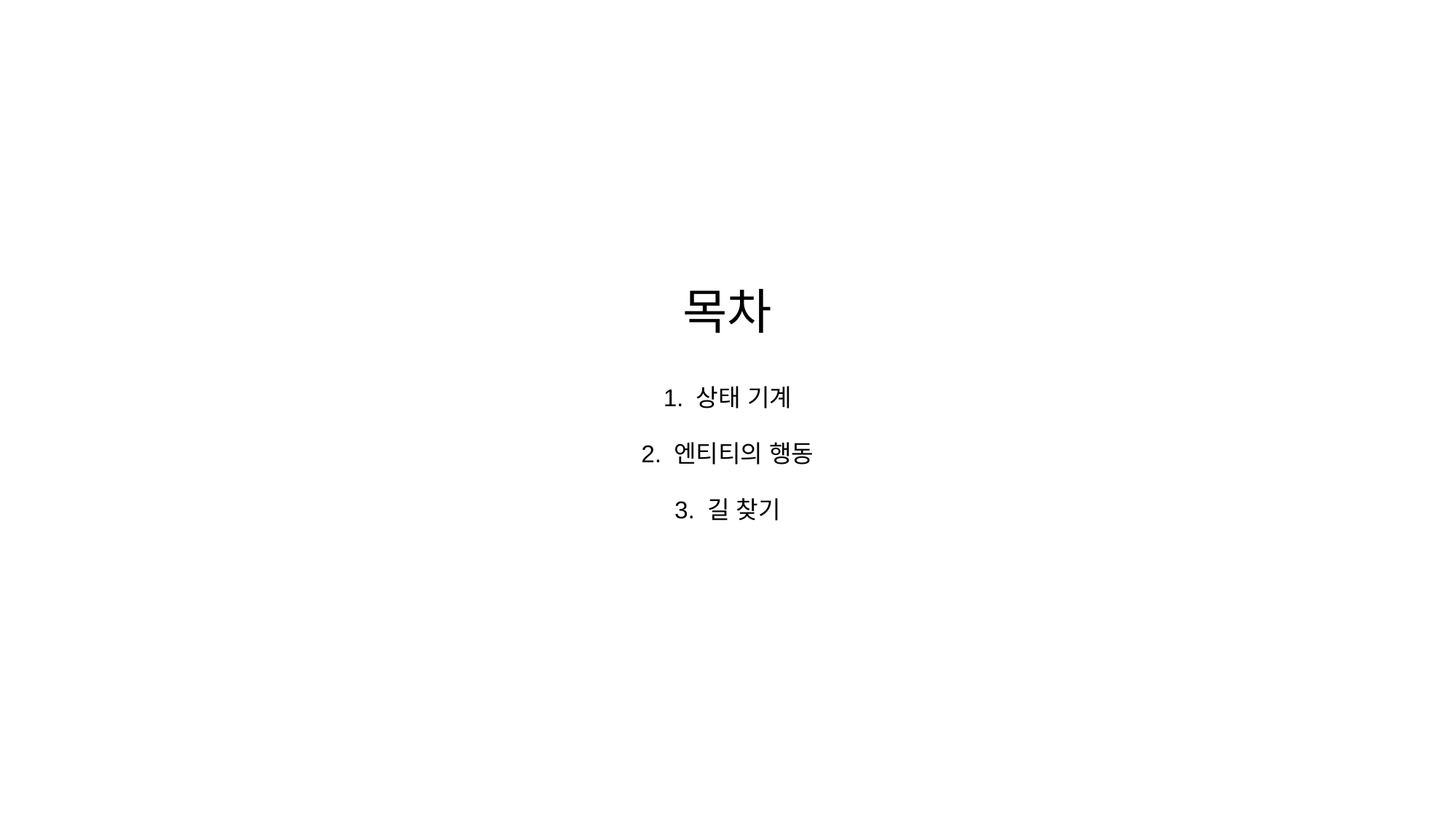

목차
1. 상태 기계
2. 엔티티의 행동
3. 길 찾기